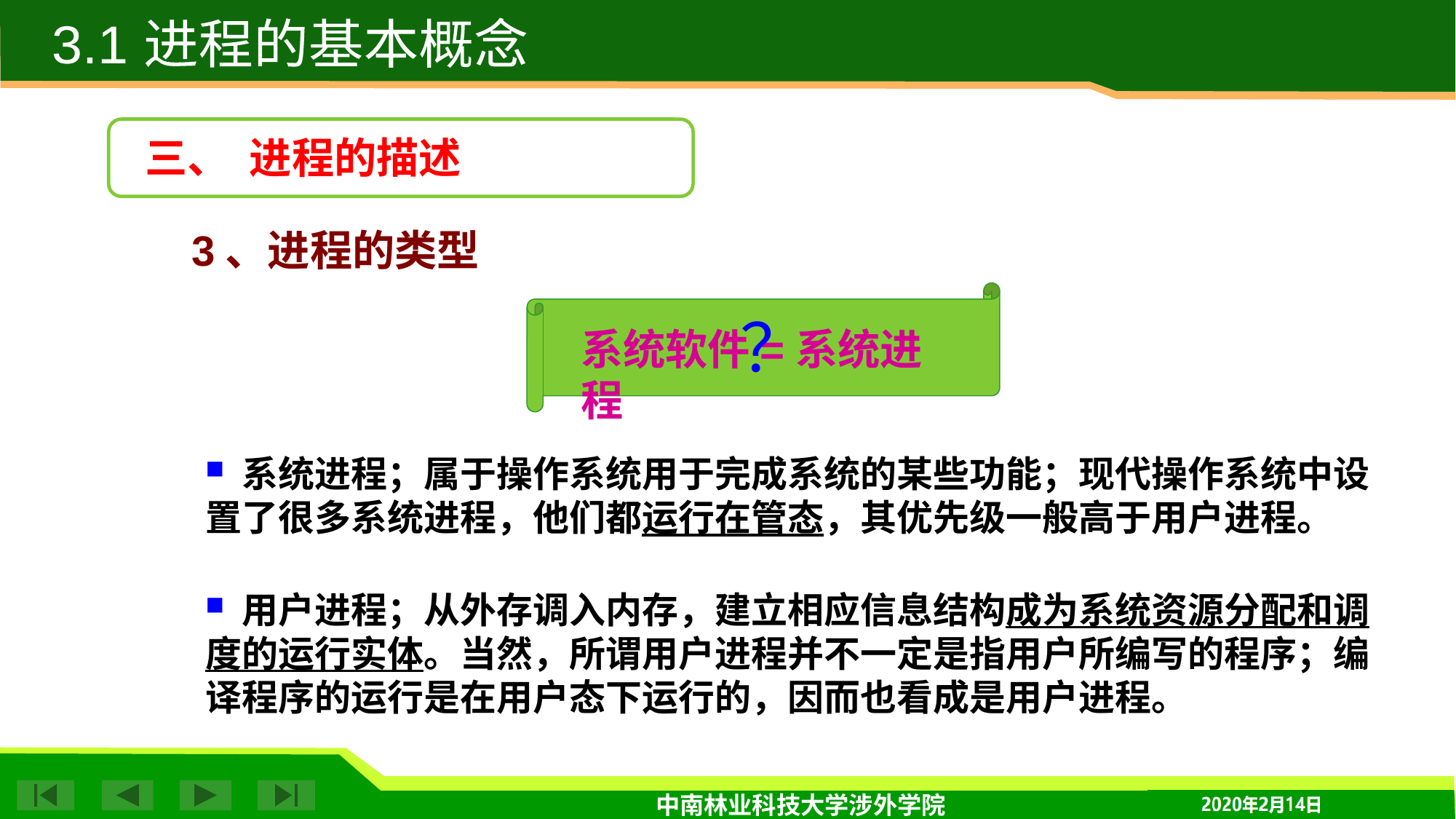

3.1 进程的基本概念

三、  进程的描述
 3、进程的类型

？
系统软件=系统进程
 系统进程；属于操作系统用于完成系统的某些功能；现代操作系统中设置了很多系统进程，他们都运行在管态，其优先级一般高于用户进程。
 用户进程；从外存调入内存，建立相应信息结构成为系统资源分配和调度的运行实体。当然，所谓用户进程并不一定是指用户所编写的程序；编译程序的运行是在用户态下运行的，因而也看成是用户进程。